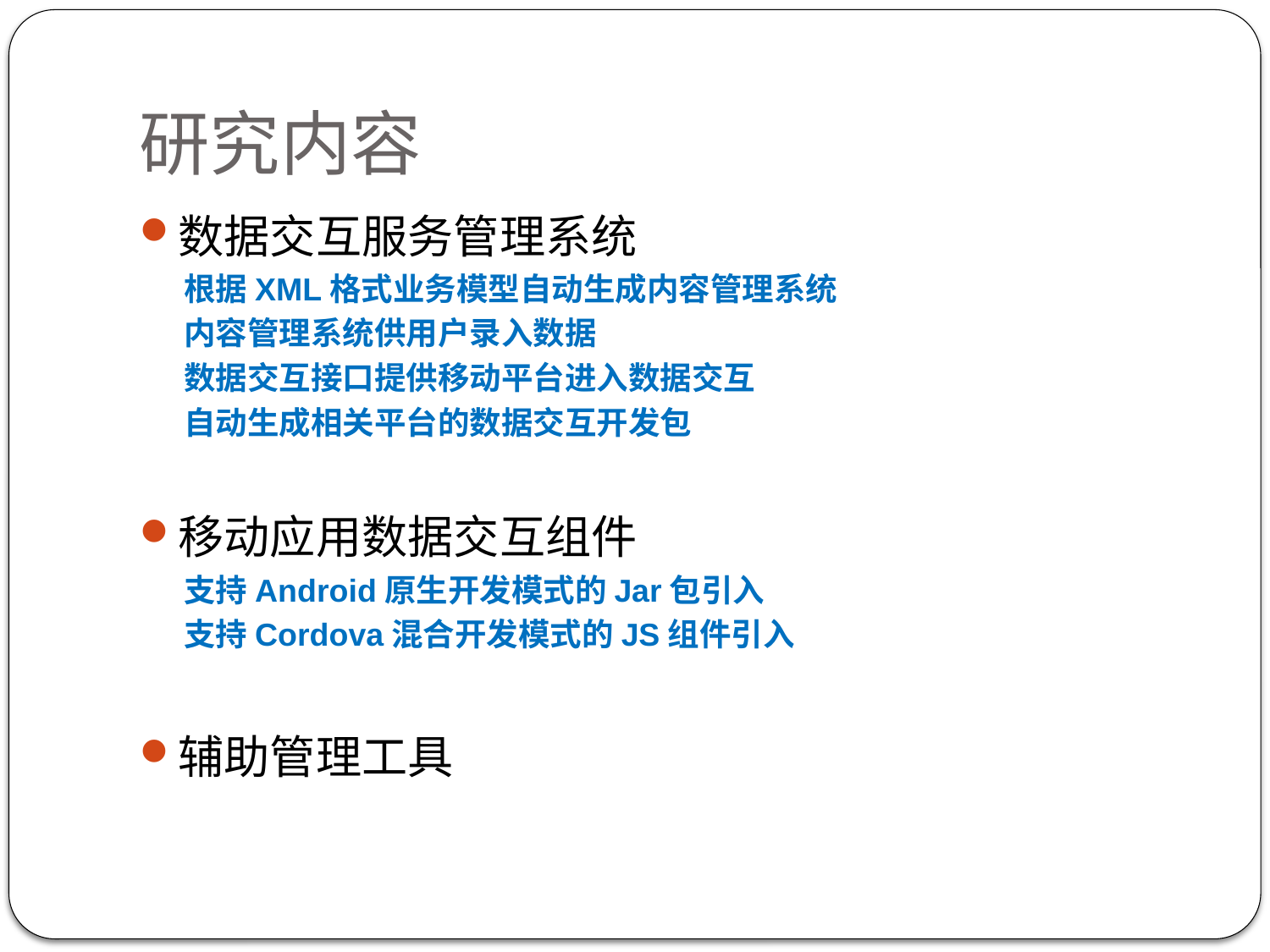

# 研究内容
数据交互服务管理系统
根据XML格式业务模型自动生成内容管理系统
内容管理系统供用户录入数据
数据交互接口提供移动平台进入数据交互
自动生成相关平台的数据交互开发包

移动应用数据交互组件
支持Android原生开发模式的Jar包引入
支持Cordova混合开发模式的JS组件引入

辅助管理工具